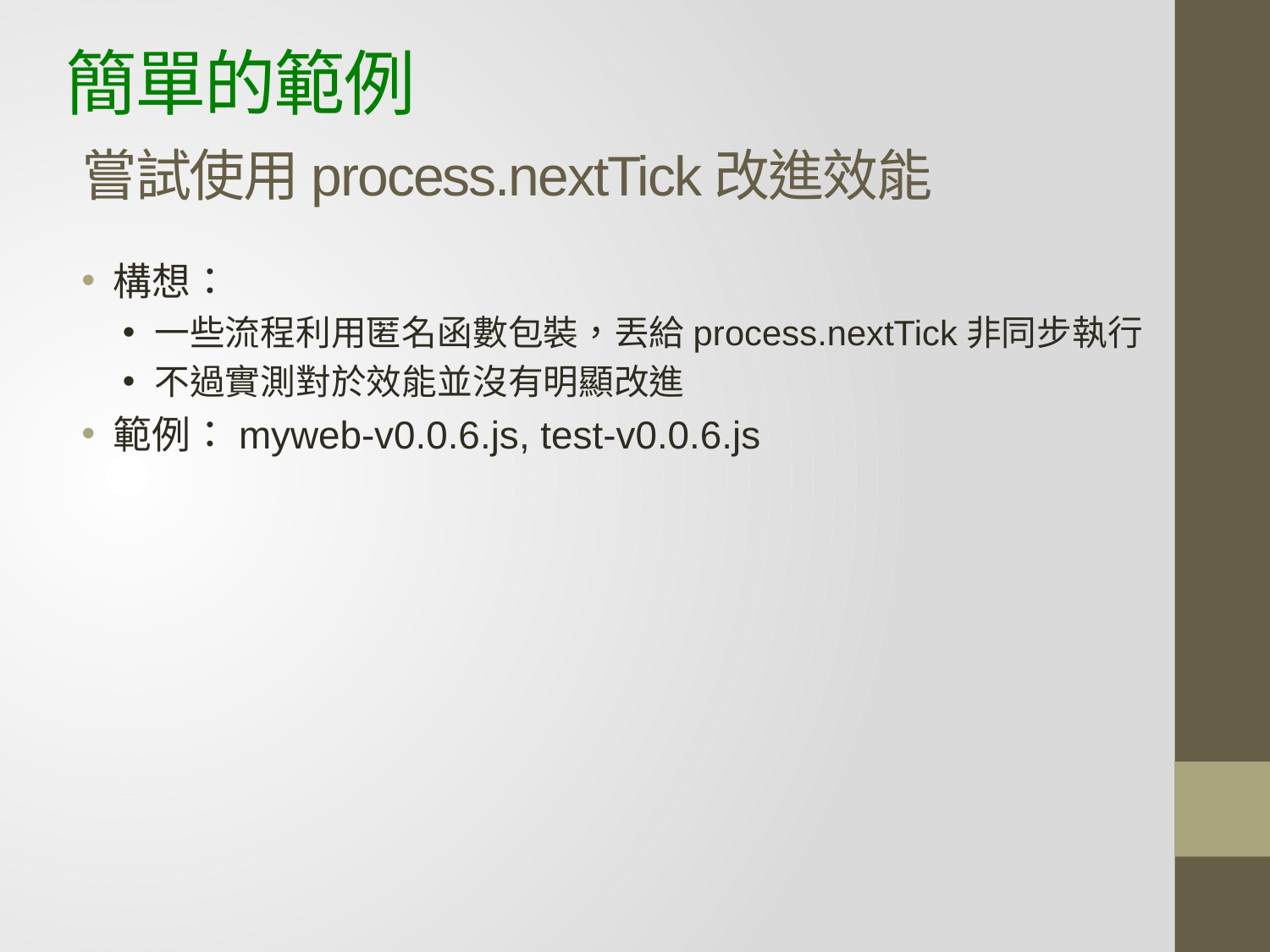

# 簡單的範例 嘗試使用process.nextTick改進效能

構想：
一些流程利用匿名函數包裝，丟給process.nextTick非同步執行
不過實測對於效能並沒有明顯改進
範例：myweb-v0.0.6.js, test-v0.0.6.js